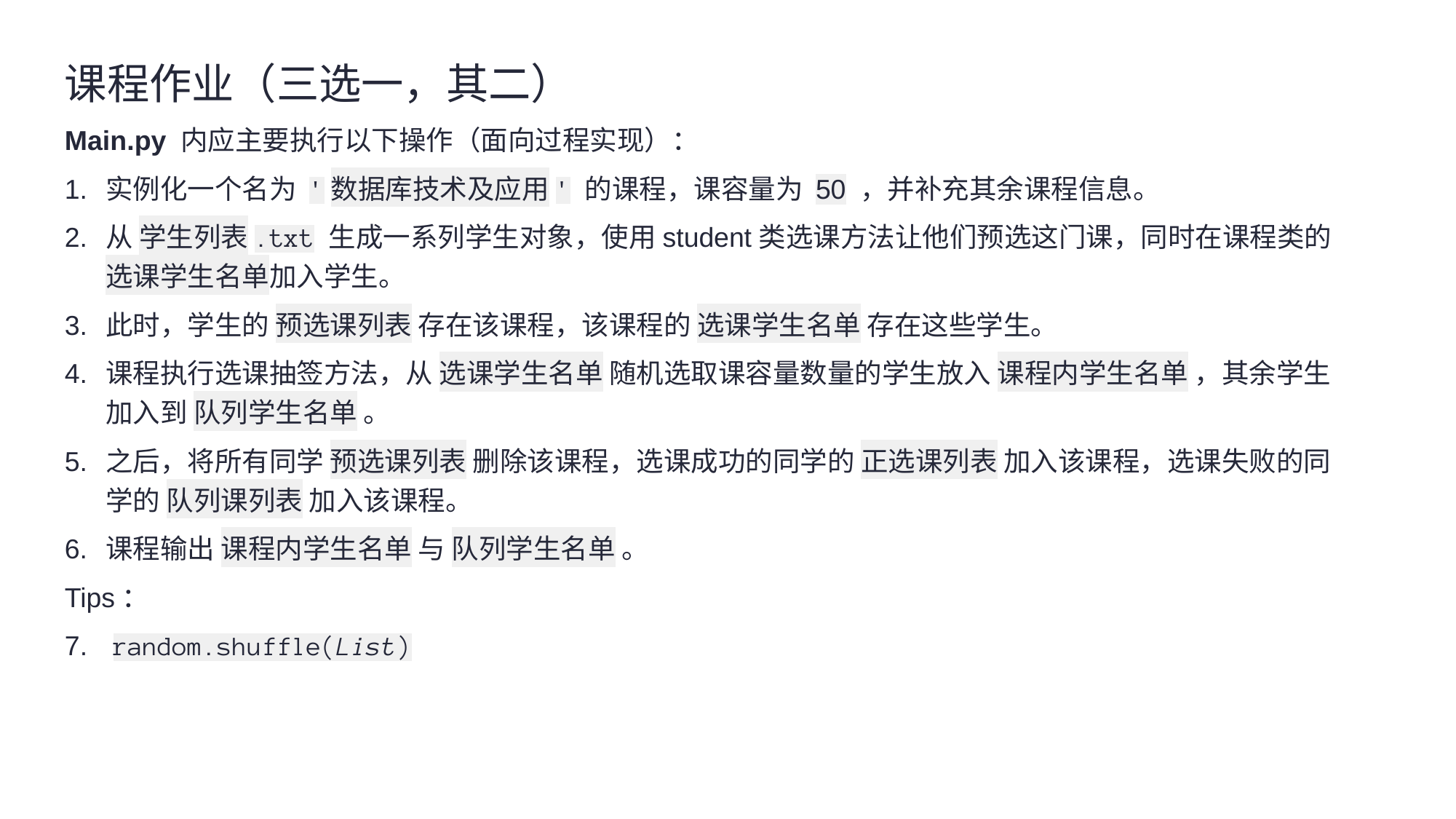

课程作业（三选一，其二）
Main.py 内应主要执行以下操作（面向过程实现）：
实例化一个名为 '数据库技术及应用' 的课程，课容量为 50 ，并补充其余课程信息。
从 学生列表.txt 生成一系列学生对象，使用student类选课方法让他们预选这门课，同时在课程类的选课学生名单加入学生。
此时，学生的 预选课列表 存在该课程，该课程的 选课学生名单 存在这些学生。
课程执行选课抽签方法，从 选课学生名单 随机选取课容量数量的学生放入 课程内学生名单 ，其余学生加入到 队列学生名单 。
之后，将所有同学 预选课列表 删除该课程，选课成功的同学的 正选课列表 加入该课程，选课失败的同学的 队列课列表 加入该课程。
课程输出 课程内学生名单 与 队列学生名单 。
Tips：
 random.shuffle(List)